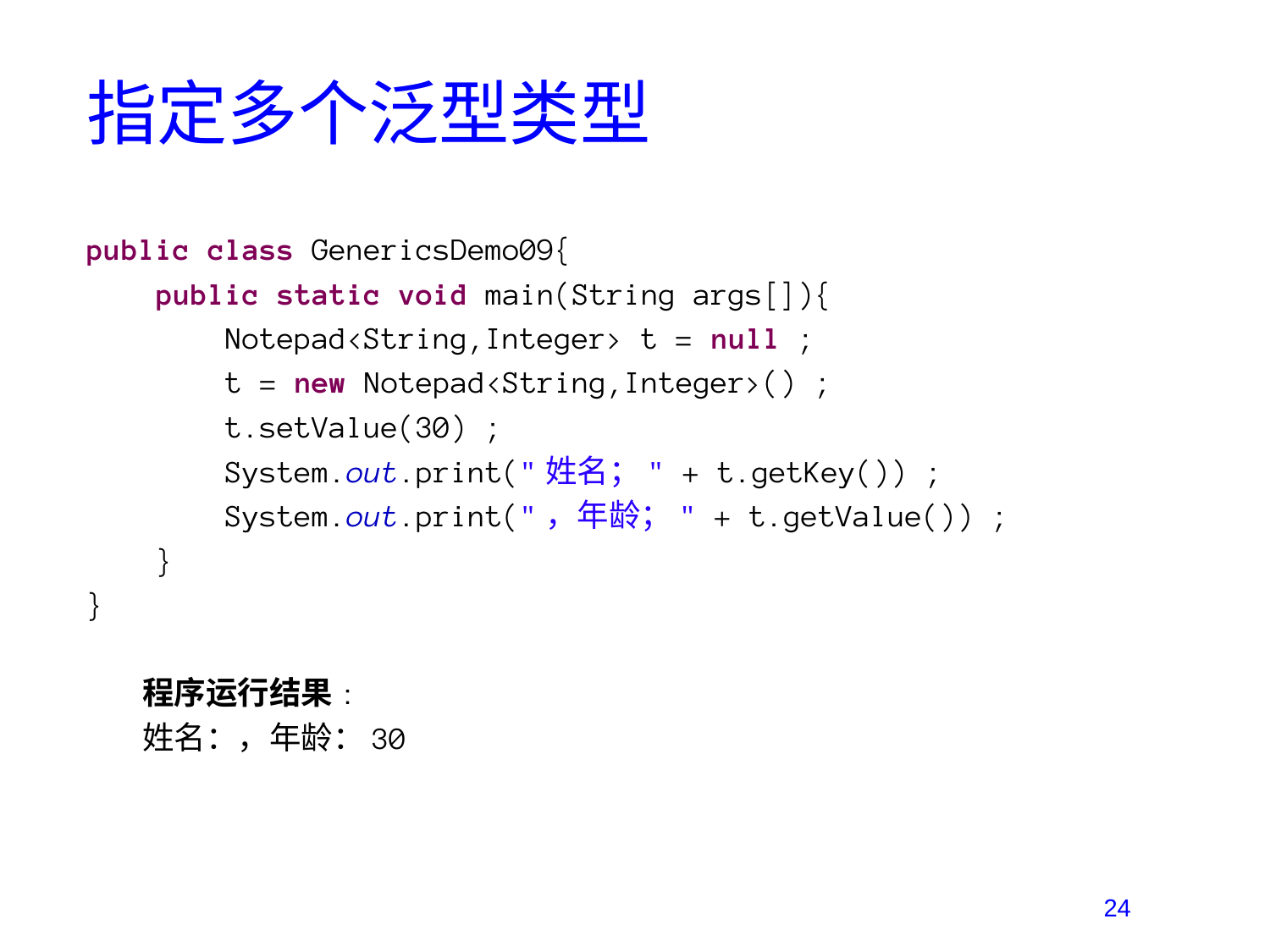

# 指定多个泛型类型
public class GenericsDemo09{
    public static void main(String args[]){
        Notepad<String,Integer> t = null ;
        t = new Notepad<String,Integer>() ;
        t.setValue(30) ;
        System.out.print("姓名；" + t.getKey()) ;
        System.out.print("，年龄；" + t.getValue()) ;
    }
}

程序运行结果:
姓名：，年龄：30

24